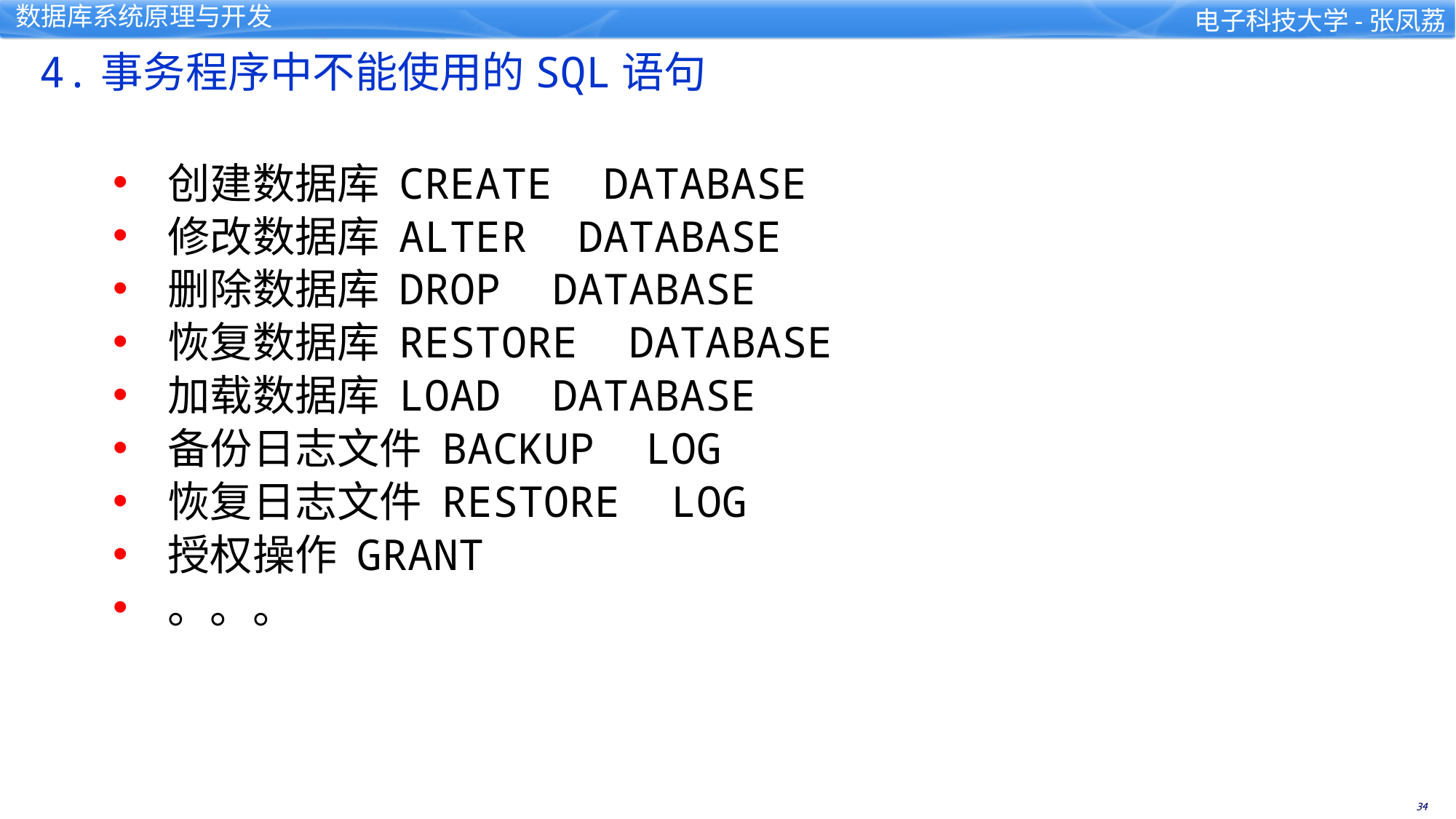

4.事务程序中不能使用的SQL语句
创建数据库 CREATE  DATABASE
修改数据库 ALTER  DATABASE
删除数据库 DROP  DATABASE
恢复数据库 RESTORE  DATABASE
加载数据库 LOAD  DATABASE
备份日志文件 BACKUP  LOG
恢复日志文件 RESTORE  LOG
授权操作 GRANT
。。。